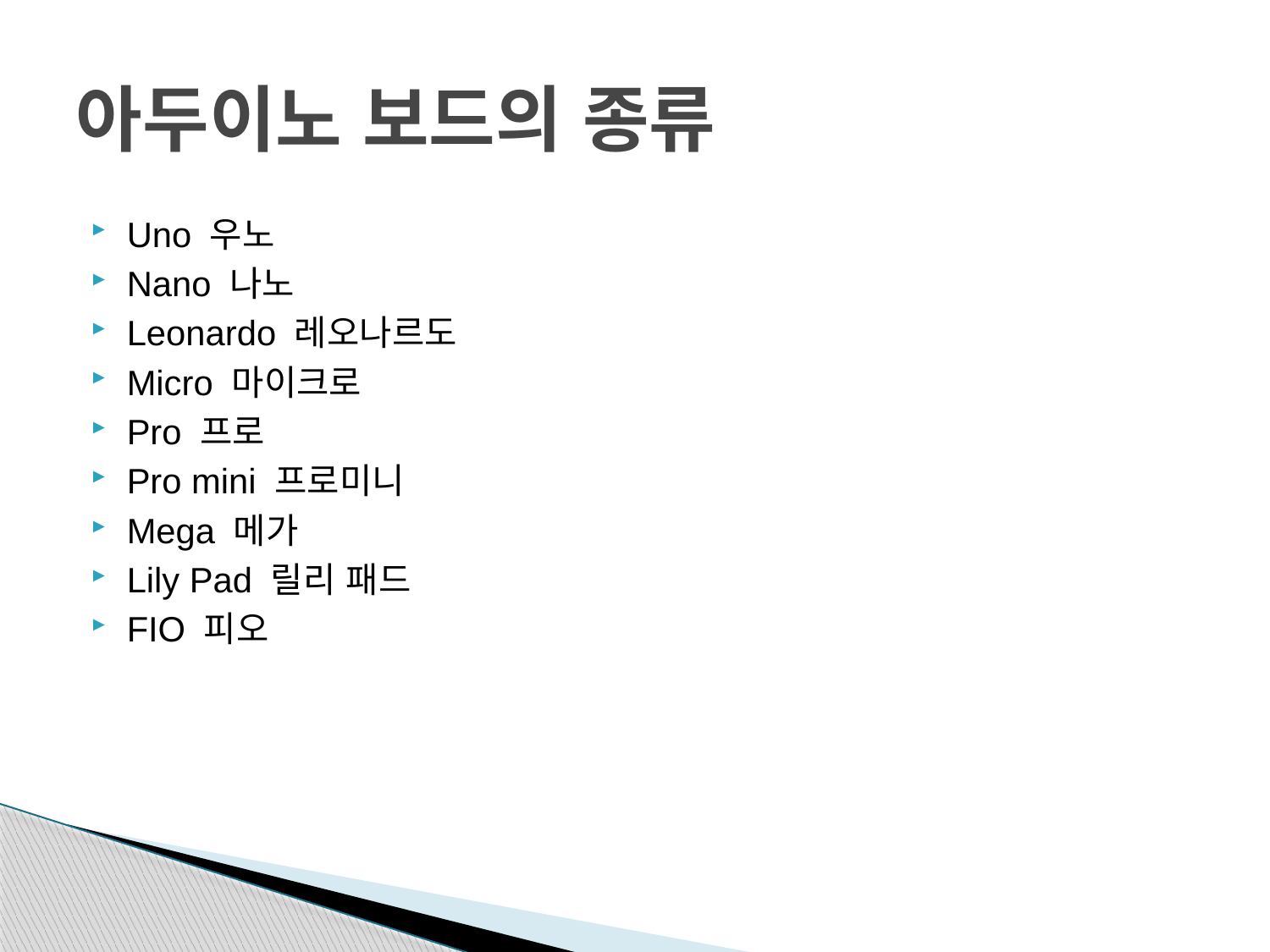

# 아두이노 보드의 종류
Uno 우노
Nano 나노
Leonardo 레오나르도
Micro 마이크로
Pro 프로
Pro mini 프로미니
Mega 메가
Lily Pad 릴리 패드
FIO 피오